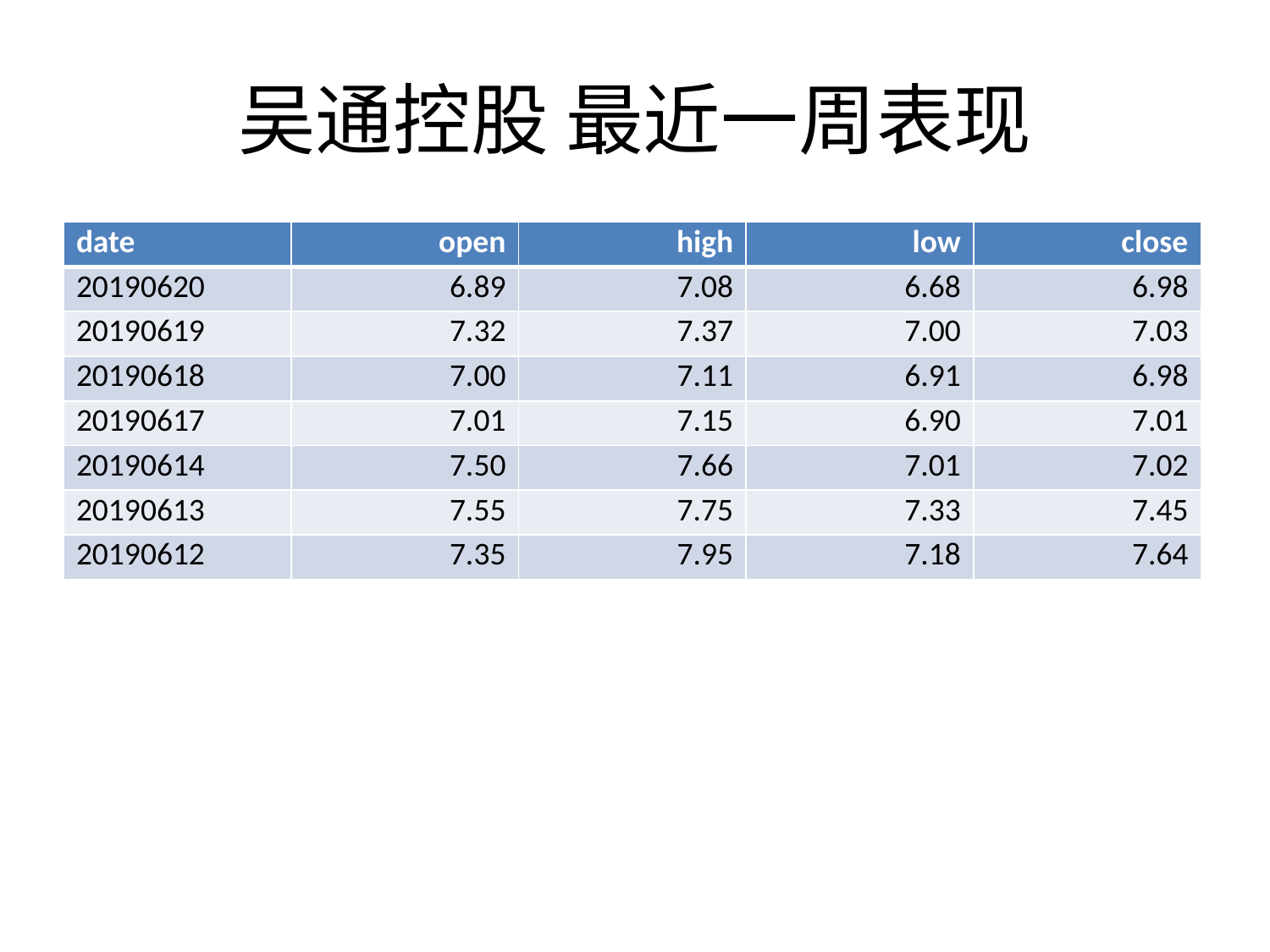

# 吴通控股 最近一周表现
| date | open | high | low | close |
| --- | --- | --- | --- | --- |
| 20190620 | 6.89 | 7.08 | 6.68 | 6.98 |
| 20190619 | 7.32 | 7.37 | 7.00 | 7.03 |
| 20190618 | 7.00 | 7.11 | 6.91 | 6.98 |
| 20190617 | 7.01 | 7.15 | 6.90 | 7.01 |
| 20190614 | 7.50 | 7.66 | 7.01 | 7.02 |
| 20190613 | 7.55 | 7.75 | 7.33 | 7.45 |
| 20190612 | 7.35 | 7.95 | 7.18 | 7.64 |